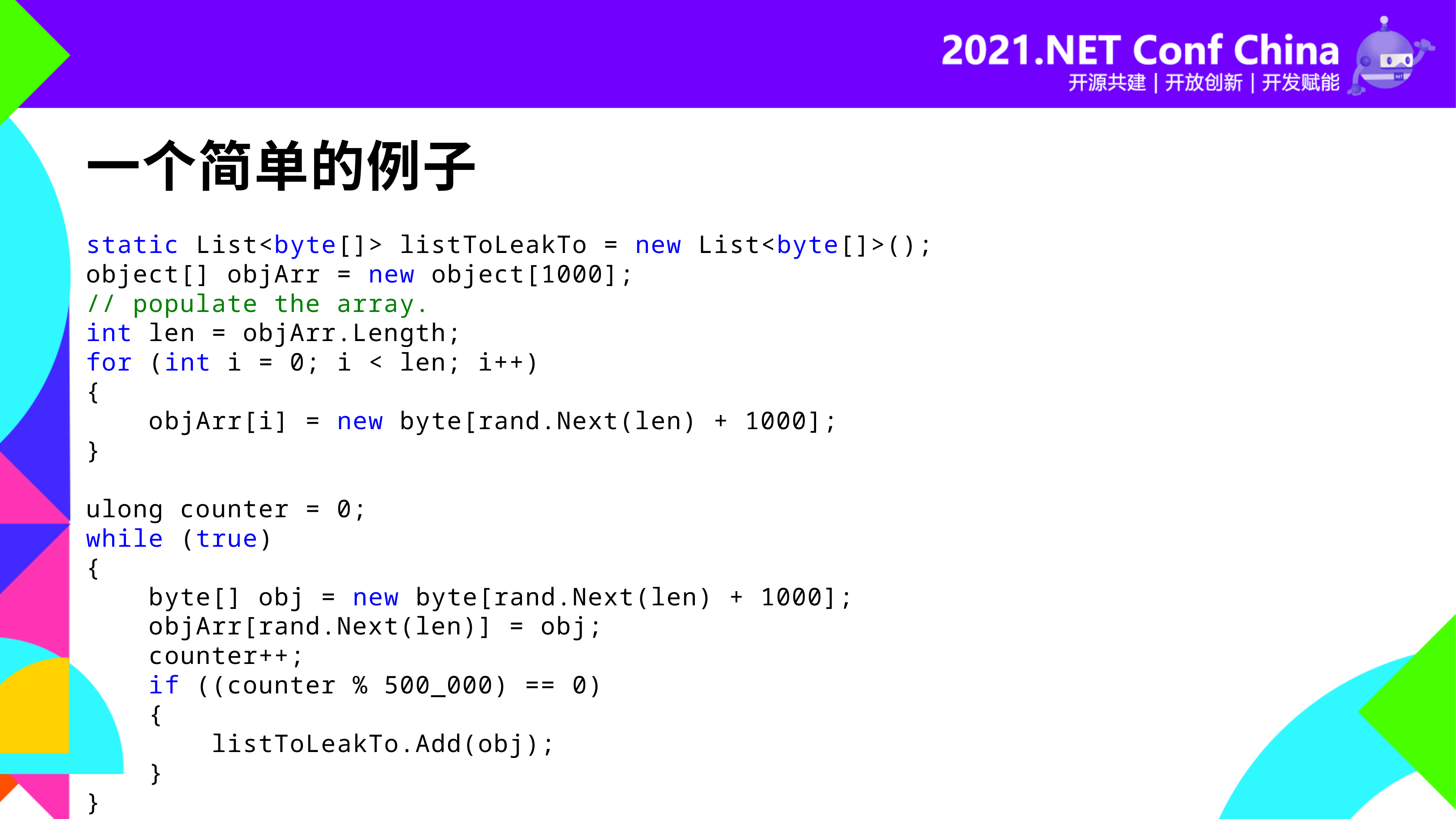

# 一个简单的例子
static List<byte[]> listToLeakTo = new List<byte[]>();
object[] objArr = new object[1000];
// populate the array.
int len = objArr.Length;
for (int i = 0; i < len; i++)
{
    objArr[i] = new byte[rand.Next(len) + 1000];
}

ulong counter = 0;
while (true)
{
    byte[] obj = new byte[rand.Next(len) + 1000];
    objArr[rand.Next(len)] = obj;
    counter++;
    if ((counter % 500_000) == 0)
    {
        listToLeakTo.Add(obj);
    }
}